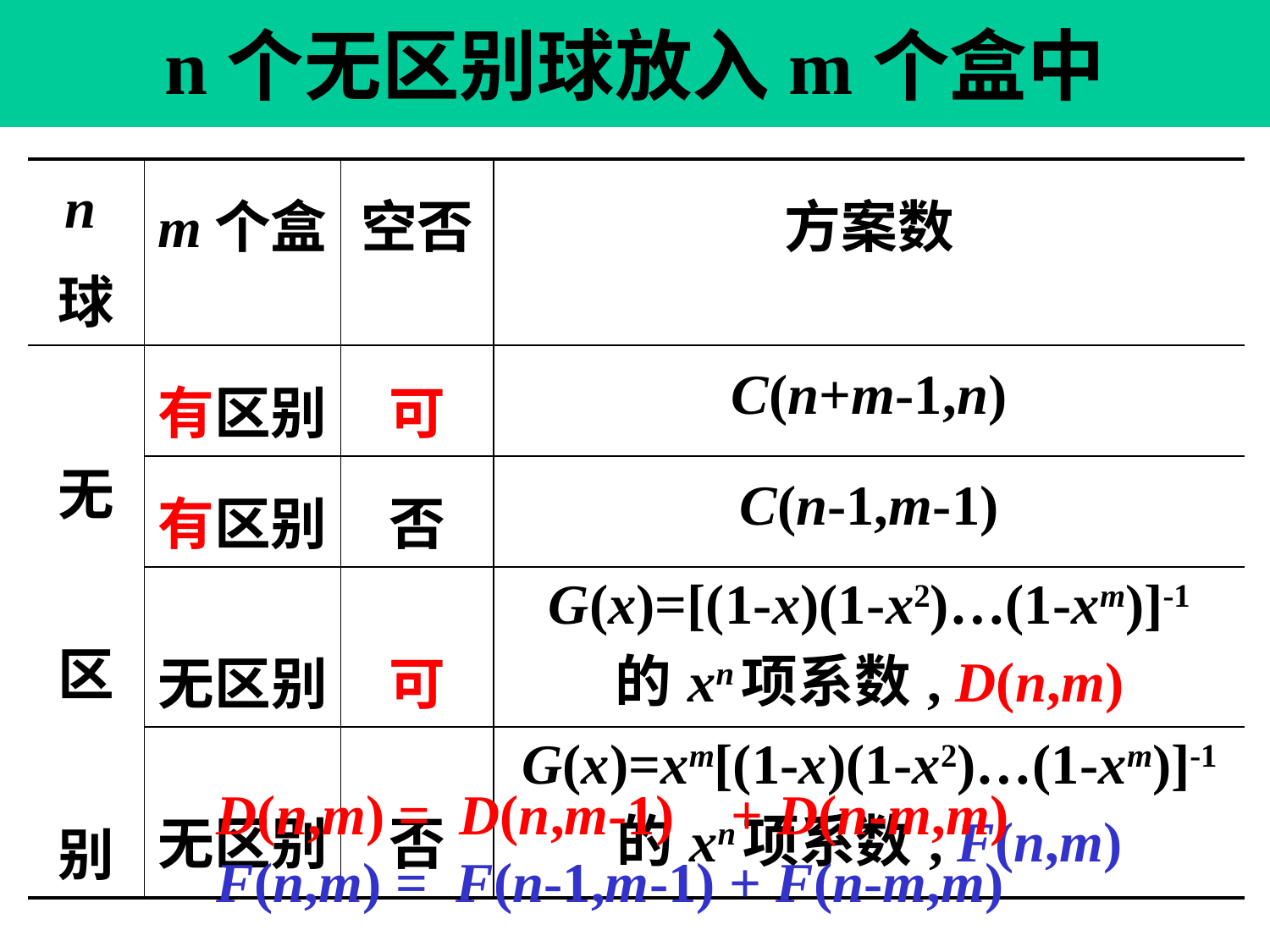

# n个无区别球放入m个盒中
| n球 | m个盒 | 空否 | 方案数 |
| --- | --- | --- | --- |
| 无 区 别 | 有区别 | 可 | C(n+m-1,n) |
|  | 有区别 | 否 | C(n-1,m-1) |
|  | 无区别 | 可 | G(x)=[(1-x)(1-x2)…(1-xm)]-1 的xn项系数, D(n,m) |
|  | 无区别 | 否 | G(x)=xm[(1-x)(1-x2)…(1-xm)]-1 的xn项系数, F(n,m) |
D(n,m) =  D(n,m-1)    + D(n-m,m)
F(n,m) =  F(n-1,m-1) + F(n-m,m)